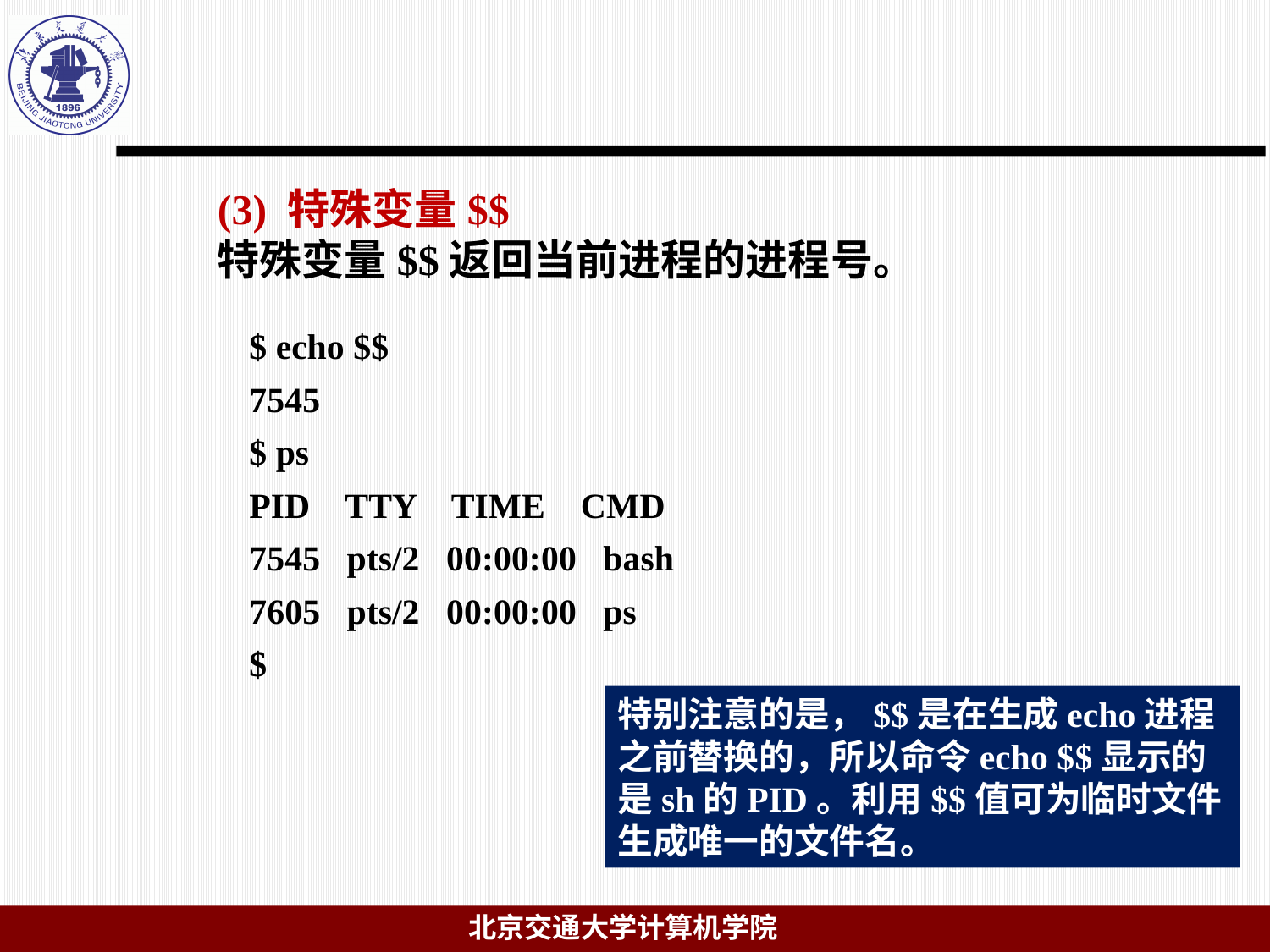

(3) 特殊变量$$
特殊变量$$返回当前进程的进程号。
$ echo $$
7545
$ ps
PID    TTY    TIME    CMD
7545   pts/2   00:00:00   bash
7605   pts/2   00:00:00   ps
$
特别注意的是，$$是在生成echo进程之前替换的，所以命令echo $$显示的是sh的PID。利用$$值可为临时文件生成唯一的文件名。